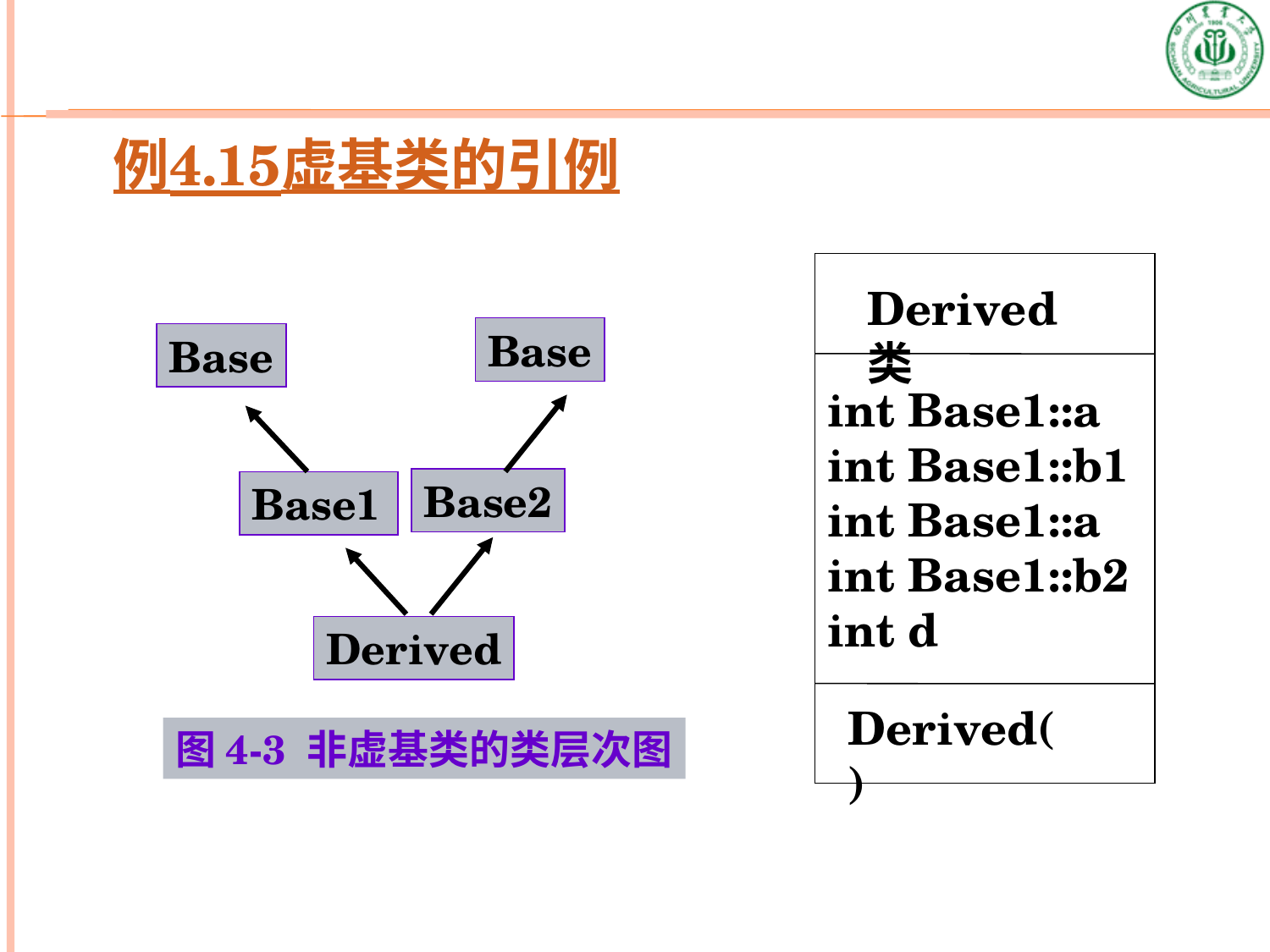

例4.15虚基类的引例
int Base1::a
int Base1::b1
int Base1::a
int Base1::b2
int d
Derived类

Derived()
Base
Base

Base2
Base1

Derived
图4-3 非虚基类的类层次图